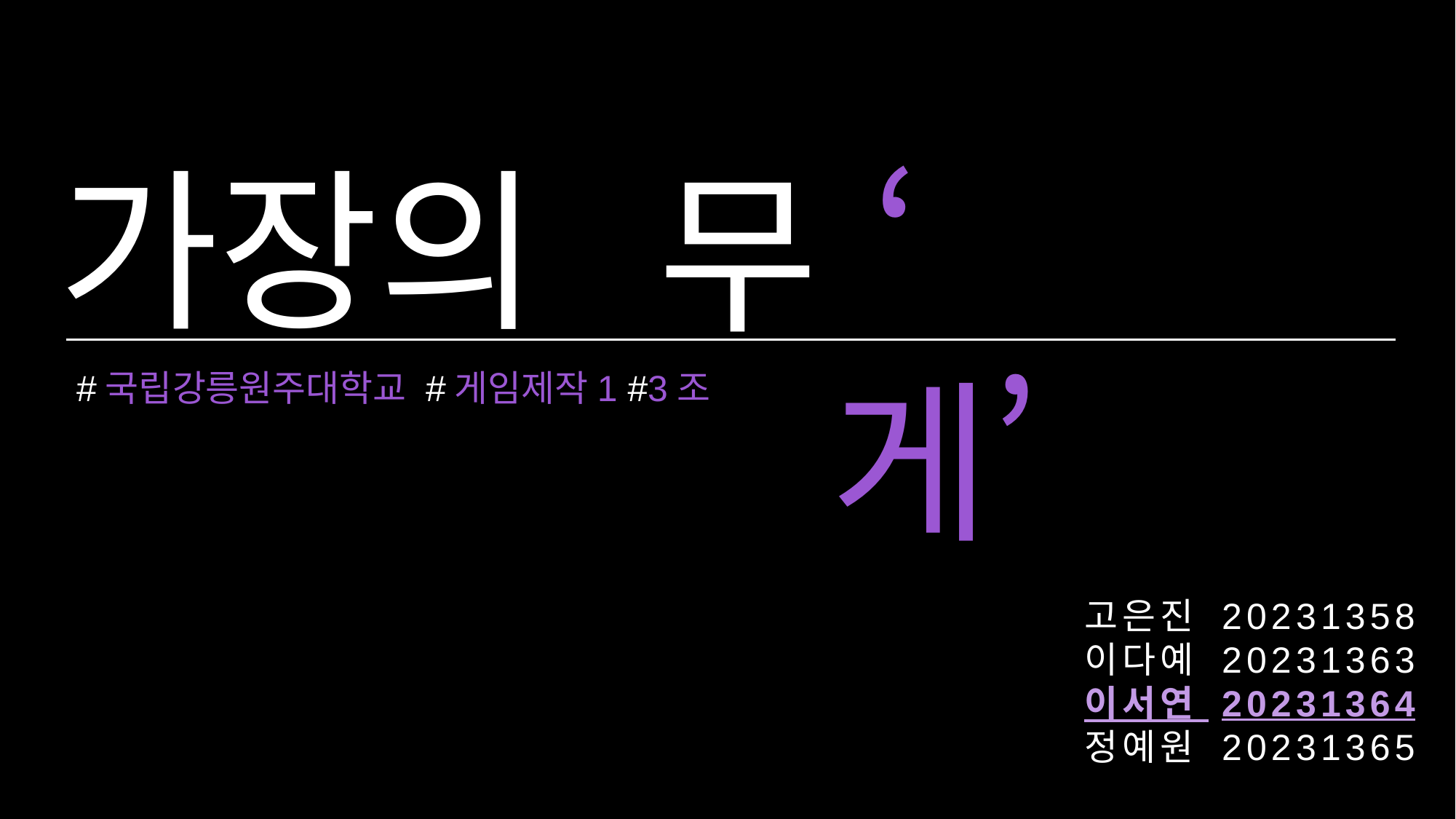

가장의

무

‘게’

#국립강릉원주대학교 #게임제작1 #3조
고은진 20231358
이다예 20231363
이서연 20231364
정예원 20231365